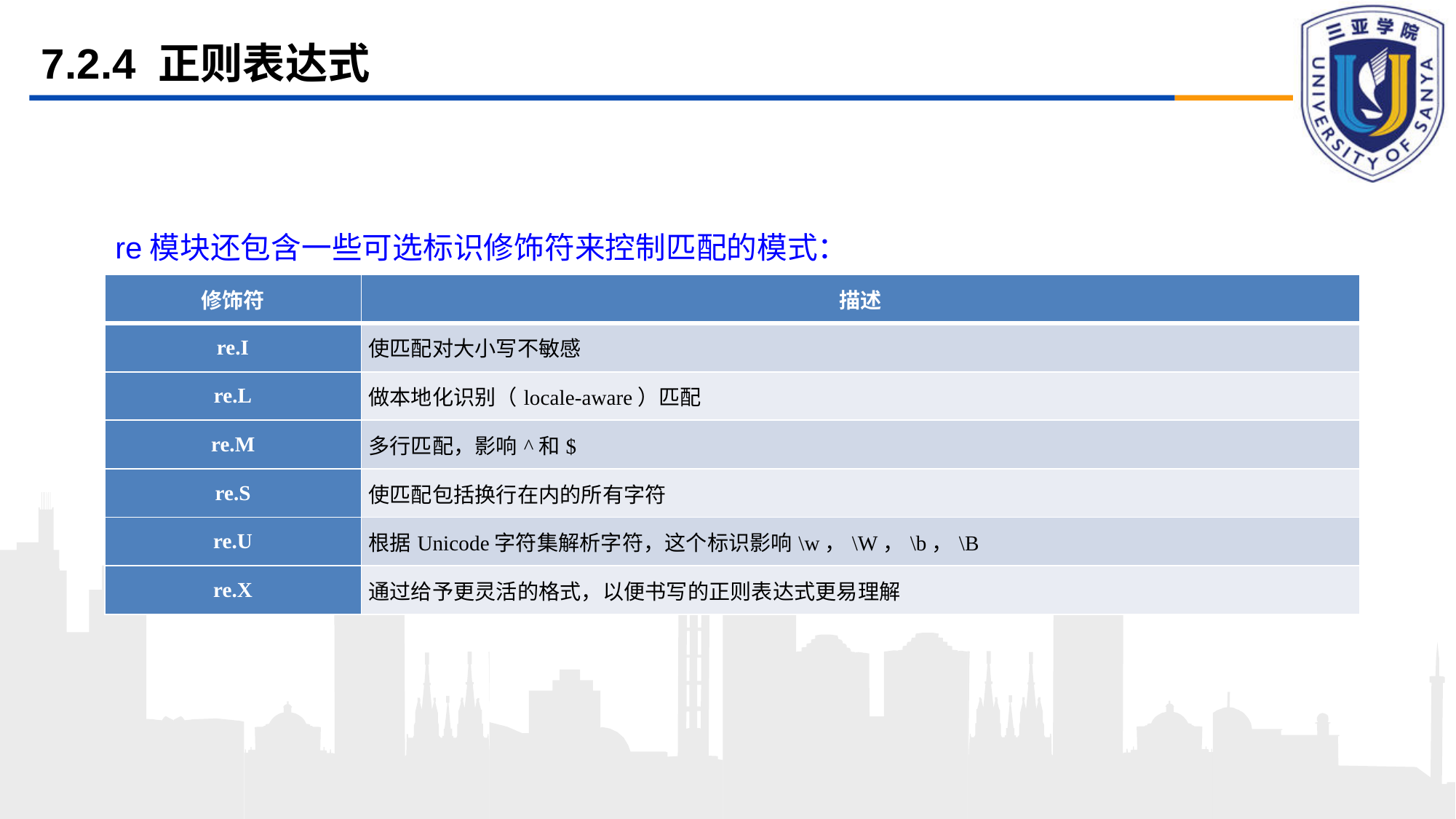

# 7.2.4 正则表达式
re模块还包含一些可选标识修饰符来控制匹配的模式：
| 修饰符 | 描述 |
| --- | --- |
| re.I | 使匹配对大小写不敏感 |
| re.L | 做本地化识别（locale-aware）匹配 |
| re.M | 多行匹配，影响^和$ |
| re.S | 使匹配包括换行在内的所有字符 |
| re.U | 根据Unicode字符集解析字符，这个标识影响\w，\W，\b，\B |
| re.X | 通过给予更灵活的格式，以便书写的正则表达式更易理解 |